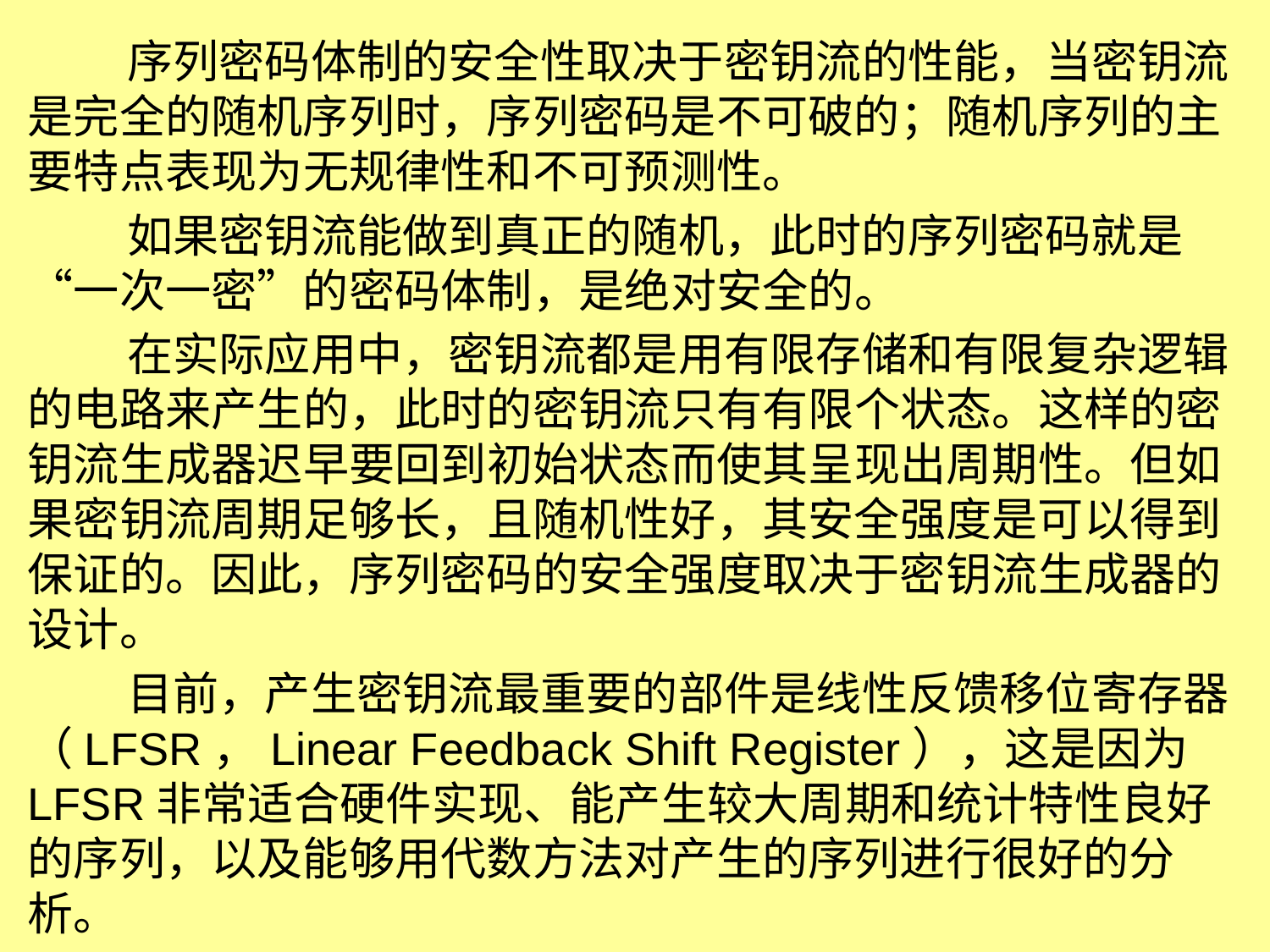

序列密码体制的安全性取决于密钥流的性能，当密钥流是完全的随机序列时，序列密码是不可破的；随机序列的主要特点表现为无规律性和不可预测性。
如果密钥流能做到真正的随机，此时的序列密码就是“一次一密”的密码体制，是绝对安全的。
在实际应用中，密钥流都是用有限存储和有限复杂逻辑的电路来产生的，此时的密钥流只有有限个状态。这样的密钥流生成器迟早要回到初始状态而使其呈现出周期性。但如果密钥流周期足够长，且随机性好，其安全强度是可以得到保证的。因此，序列密码的安全强度取决于密钥流生成器的设计。
目前，产生密钥流最重要的部件是线性反馈移位寄存器（LFSR，Linear Feedback Shift Register），这是因为LFSR非常适合硬件实现、能产生较大周期和统计特性良好的序列，以及能够用代数方法对产生的序列进行很好的分析。